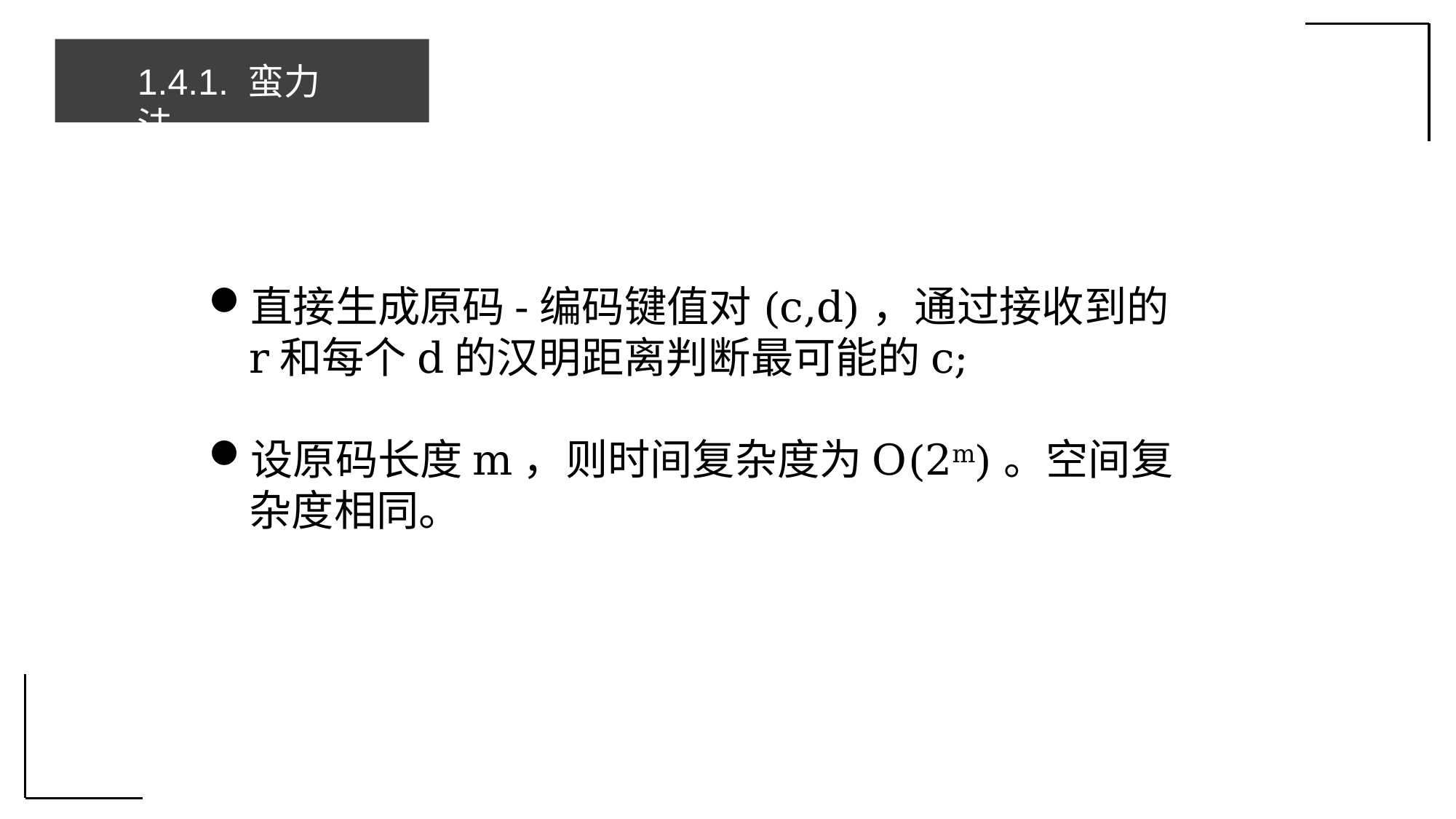

1.4.1. 蛮力法
直接生成原码-编码键值对(c,d)，通过接收到的r和每个d的汉明距离判断最可能的c;

设原码长度m，则时间复杂度为O(2m)。空间复杂度相同。